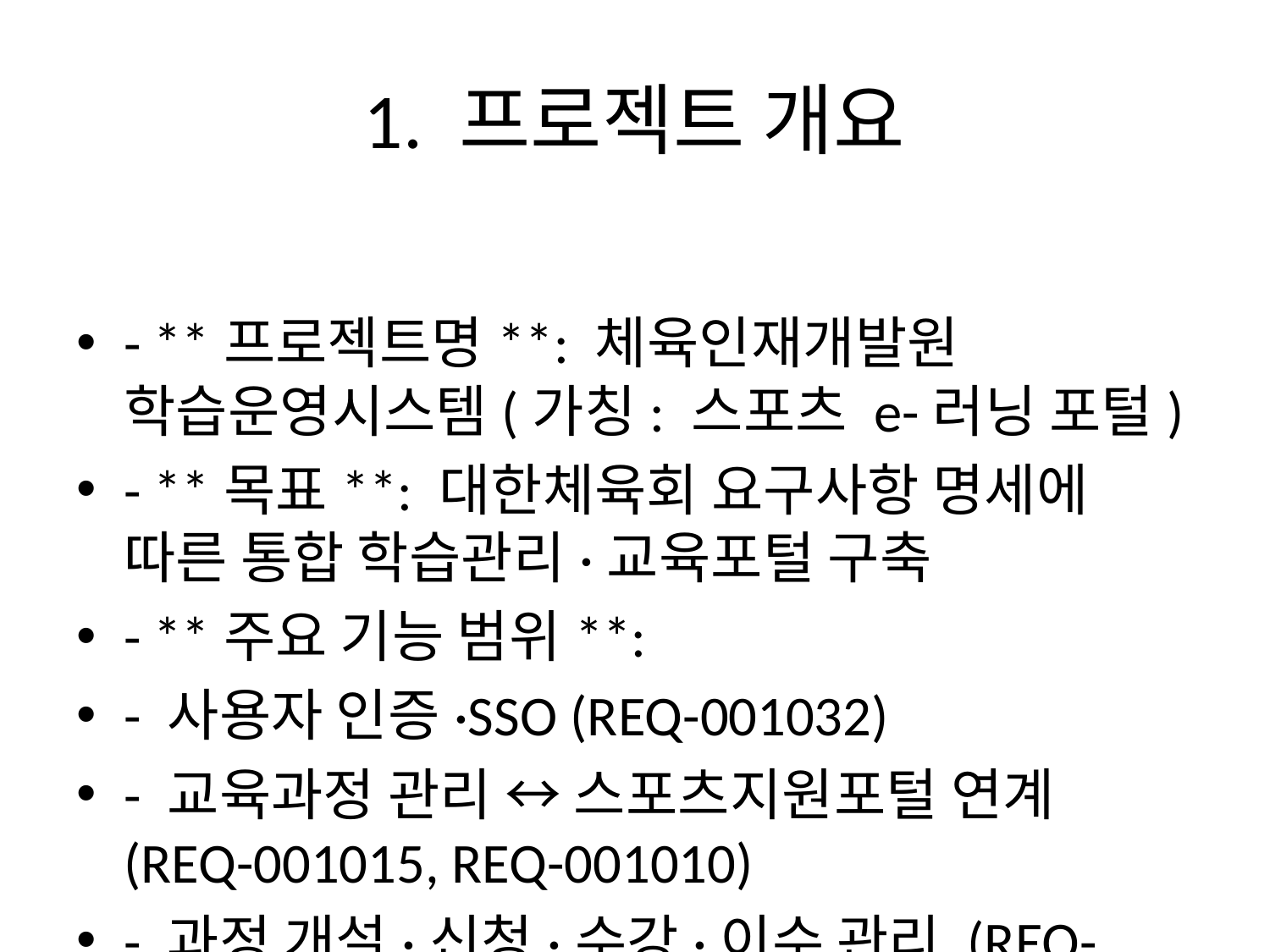

# 1. 프로젝트 개요

- **프로젝트명**: 체육인재개발원 학습운영시스템(가칭: 스포츠 e-러닝 포털)
- **목표**: 대한체육회 요구사항 명세에 따른 통합 학습관리·교육포털 구축
- **주요 기능 범위**:
- 사용자 인증·SSO (REQ-001032)
- 교육과정 관리 ↔ 스포츠지원포털 연계 (REQ-001015, REQ-001010)
- 과정 개설·신청·수강·이수 관리 (REQ-001004~REQ-001007)
- 설문·통계·보고 기능 (REQ-001009, REQ-001013)
- 시스템 관리·통합관리 (REQ-001012, REQ-001025)
- **기간**: 계약일로부터 5개월
- **팀**: 2HONG (AI Hackathon 2025)